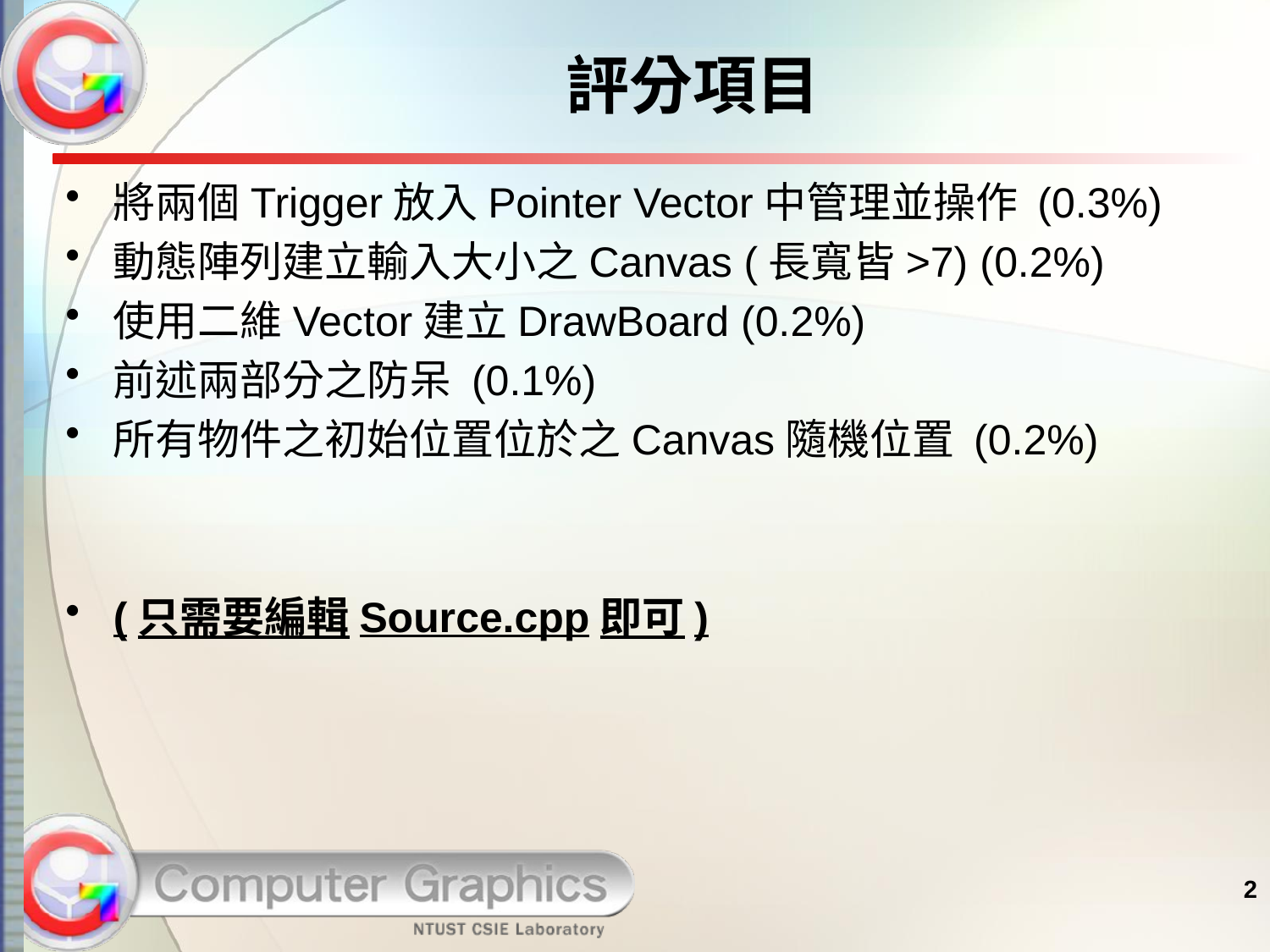

# 評分項目
將兩個Trigger放入Pointer Vector中管理並操作 (0.3%)
動態陣列建立輸入大小之Canvas (長寬皆>7) (0.2%)
使用二維Vector建立DrawBoard (0.2%)
前述兩部分之防呆 (0.1%)
所有物件之初始位置位於之Canvas隨機位置 (0.2%)

(只需要編輯Source.cpp即可)
2